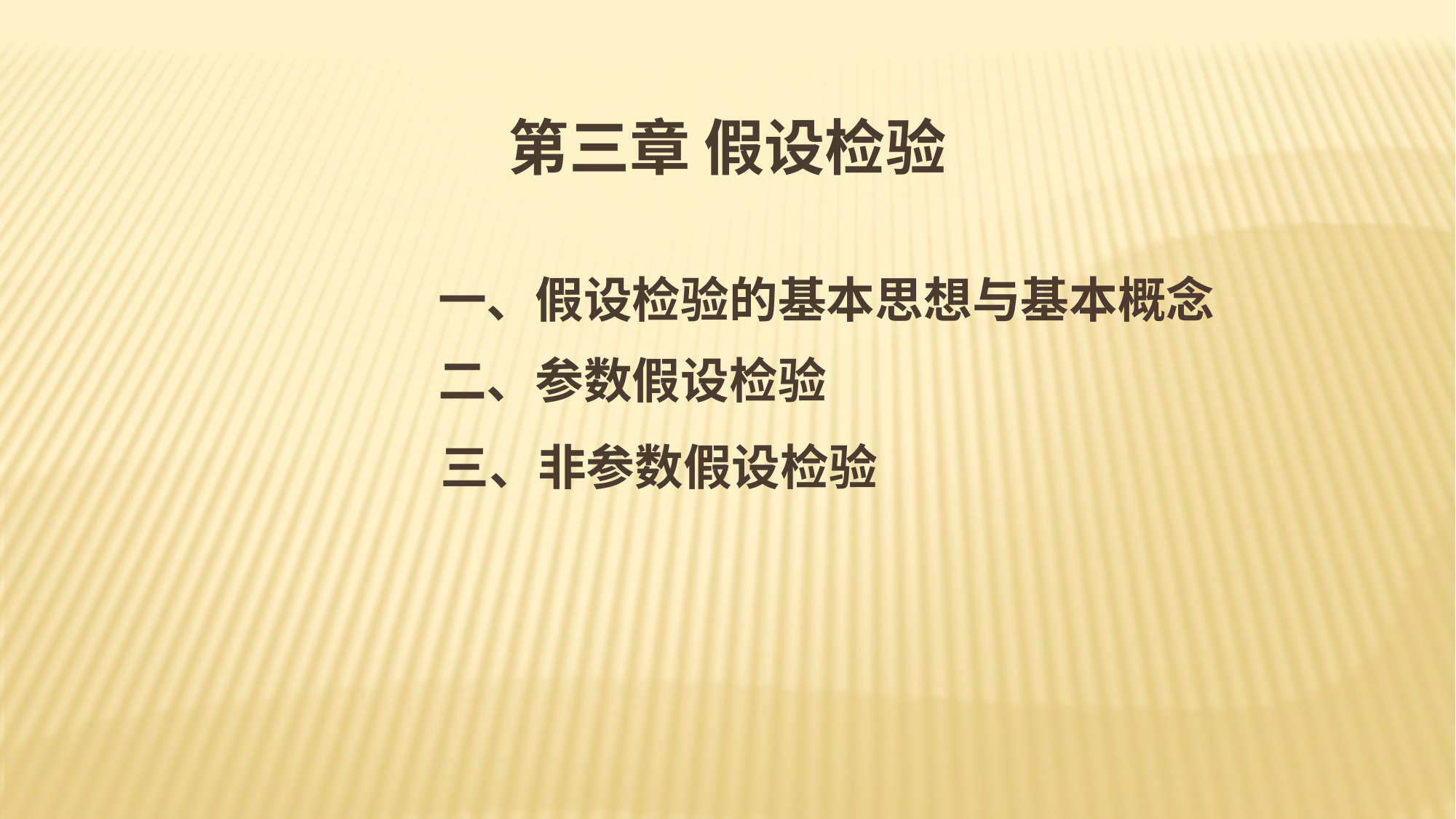

第三章 假设检验
一、假设检验的基本思想与基本概念
二、参数假设检验
三、非参数假设检验